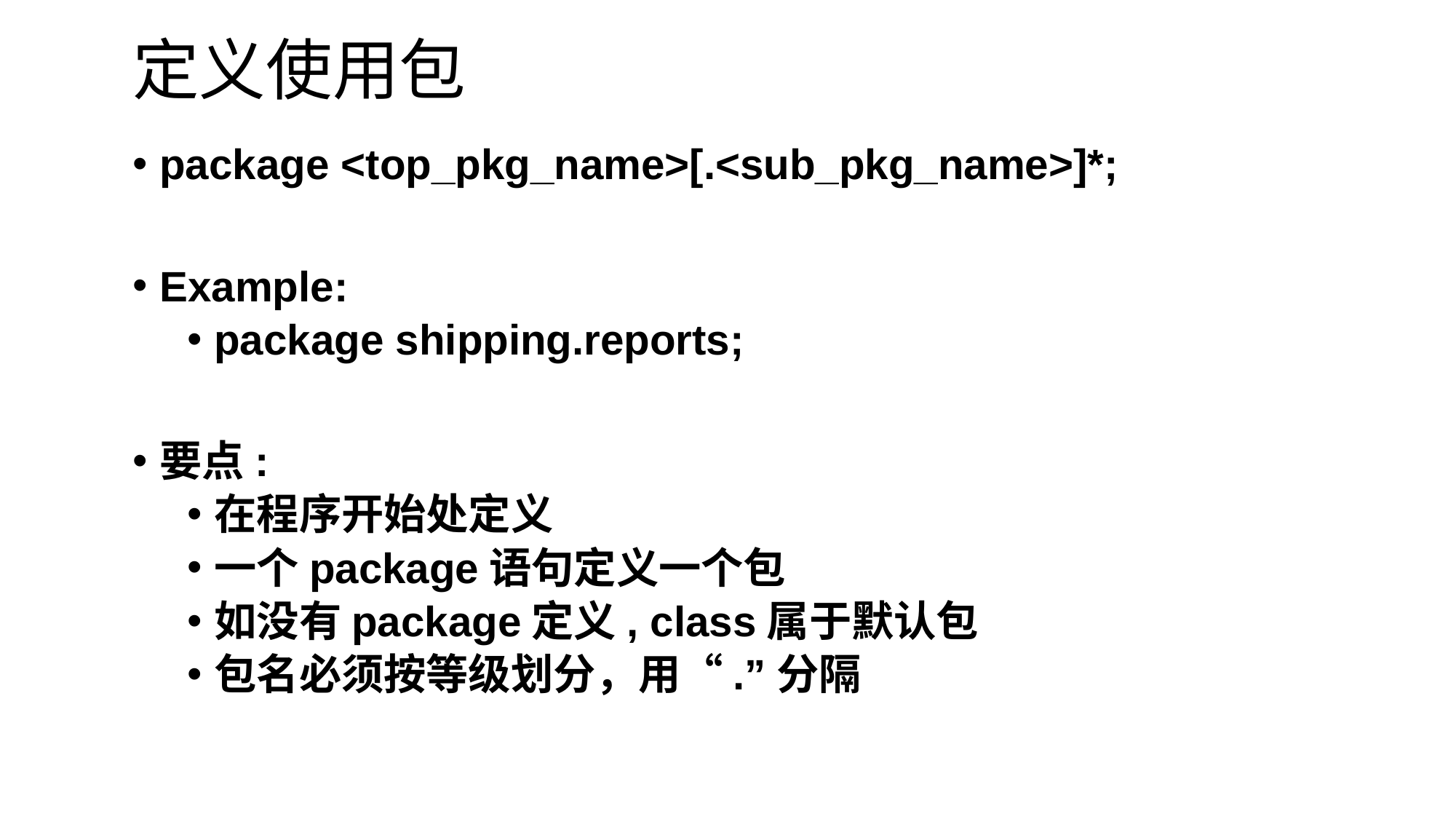

# 定义使用包
package <top_pkg_name>[.<sub_pkg_name>]*;

Example:
package shipping.reports;

要点:
在程序开始处定义
一个package语句定义一个包
如没有package定义, class属于默认包
包名必须按等级划分，用“.”分隔